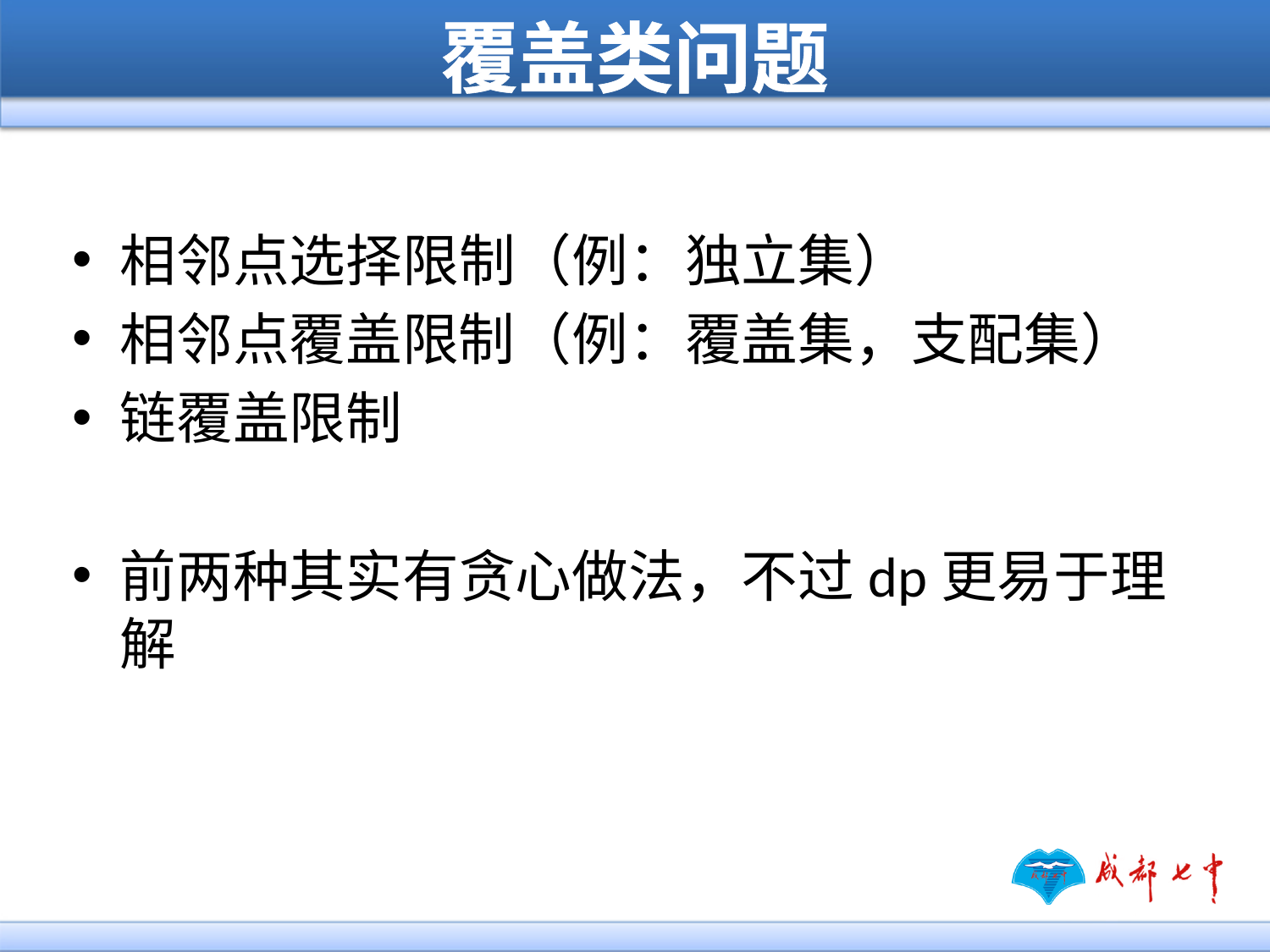

# 覆盖类问题
相邻点选择限制（例：独立集）
相邻点覆盖限制（例：覆盖集，支配集）
链覆盖限制

前两种其实有贪心做法，不过dp更易于理解